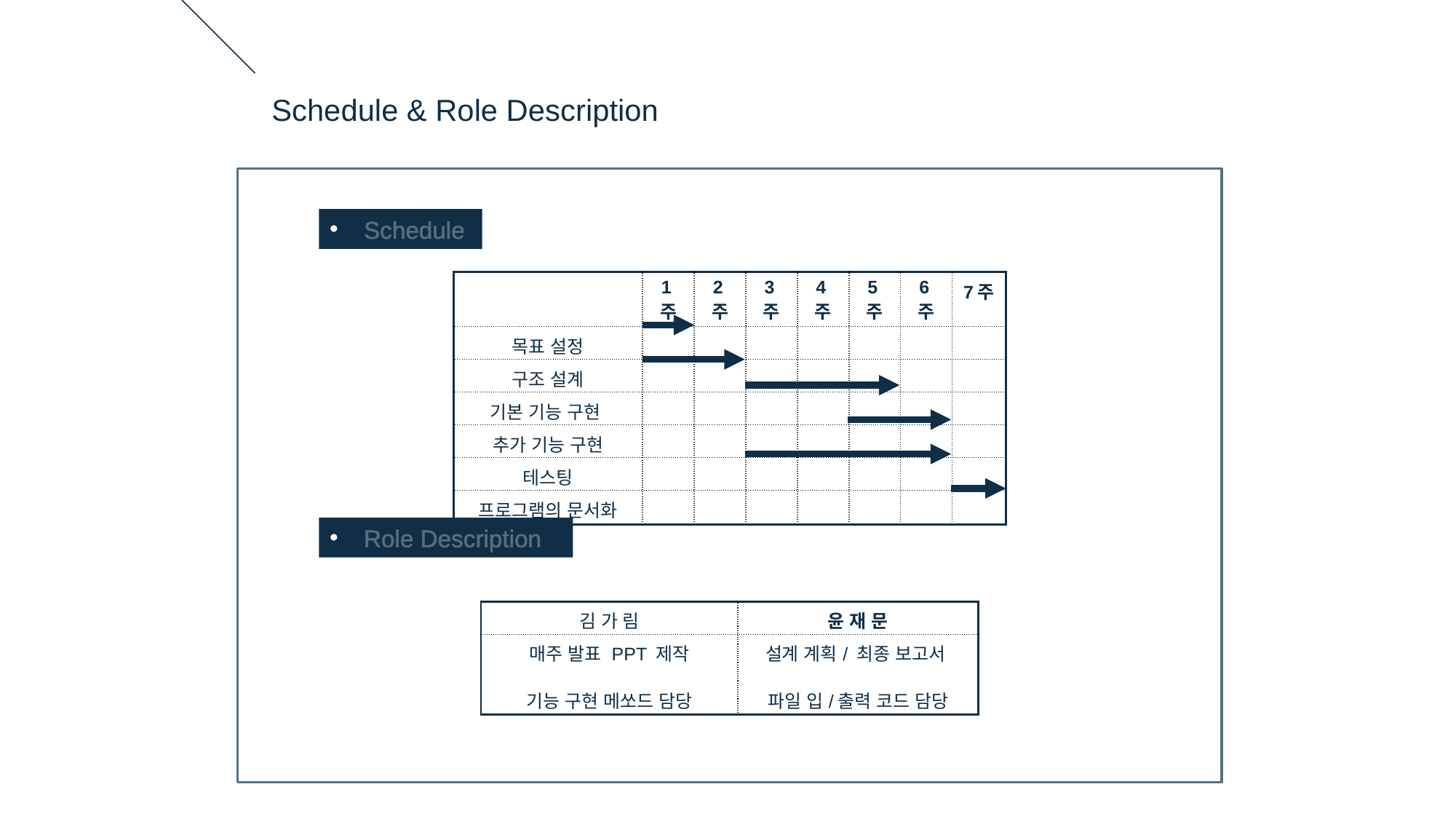

Schedule & Role Description

Schedule
|  | 1주 | 2주 | 3주 | 4주 | 5주 | 6주 | 7주 |
| --- | --- | --- | --- | --- | --- | --- | --- |
| 목표 설정 |  |  |  |  |  |  |  |
| 구조 설계 |  |  |  |  |  |  |  |
| 기본 기능 구현 |  |  |  |  |  |  |  |
| 추가 기능 구현 |  |  |  |  |  |  |  |
| 테스팅 |  |  |  |  |  |  |  |
| 프로그램의 문서화 |  |  |  |  |  |  |  |
Role Description
| 김 가 림 | 윤 재 문 |
| --- | --- |
| 매주 발표 PPT 제작 기능 구현 메쏘드 담당 | 설계 계획/ 최종 보고서 파일 입/출력 코드 담당 |